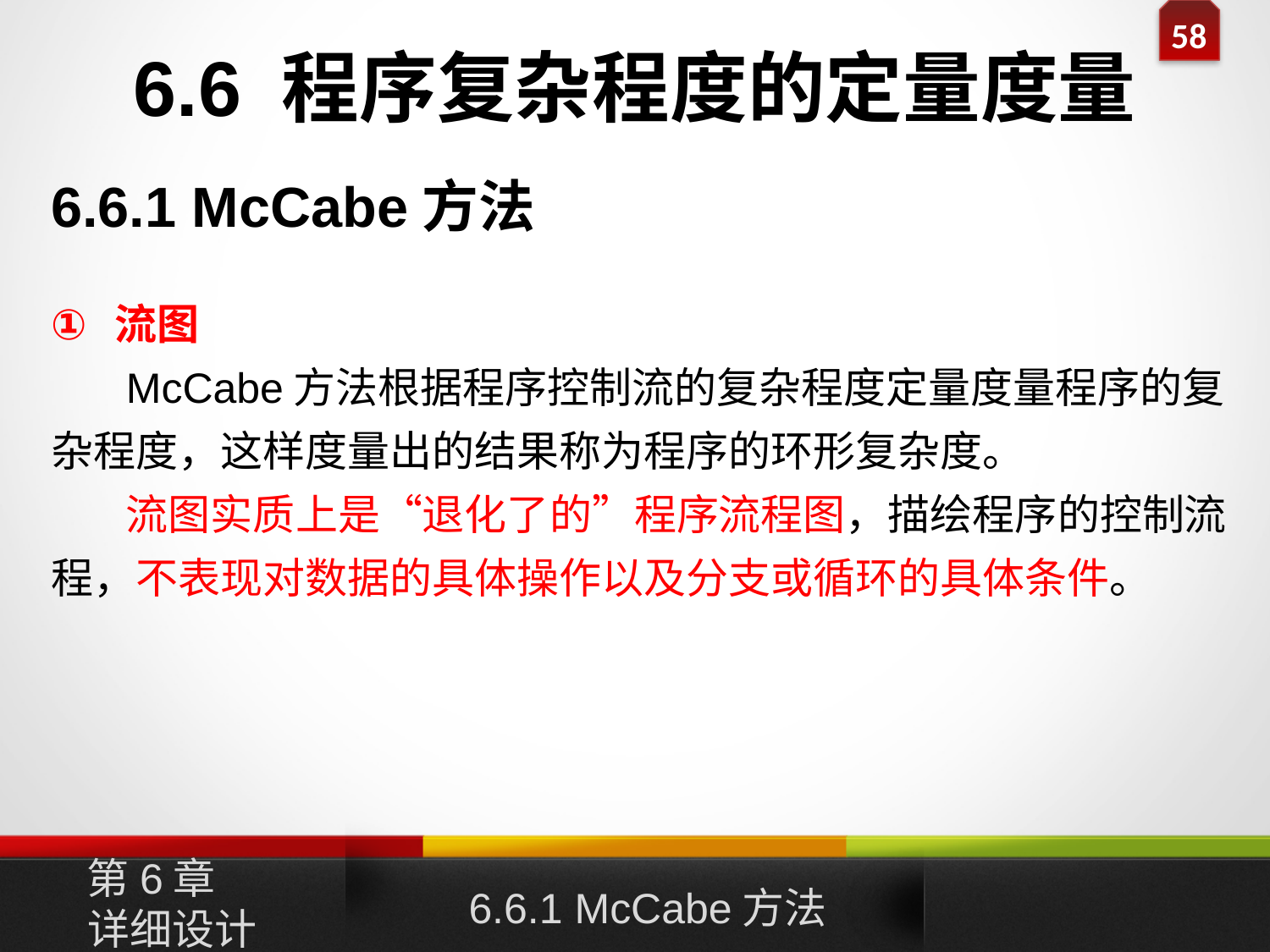

# 6.6 程序复杂程度的定量度量
6.6.1 McCabe方法

流图
McCabe方法根据程序控制流的复杂程度定量度量程序的复杂程度，这样度量出的结果称为程序的环形复杂度。
流图实质上是“退化了的”程序流程图，描绘程序的控制流程，不表现对数据的具体操作以及分支或循环的具体条件。
第6章
详细设计
6.6.1 McCabe方法